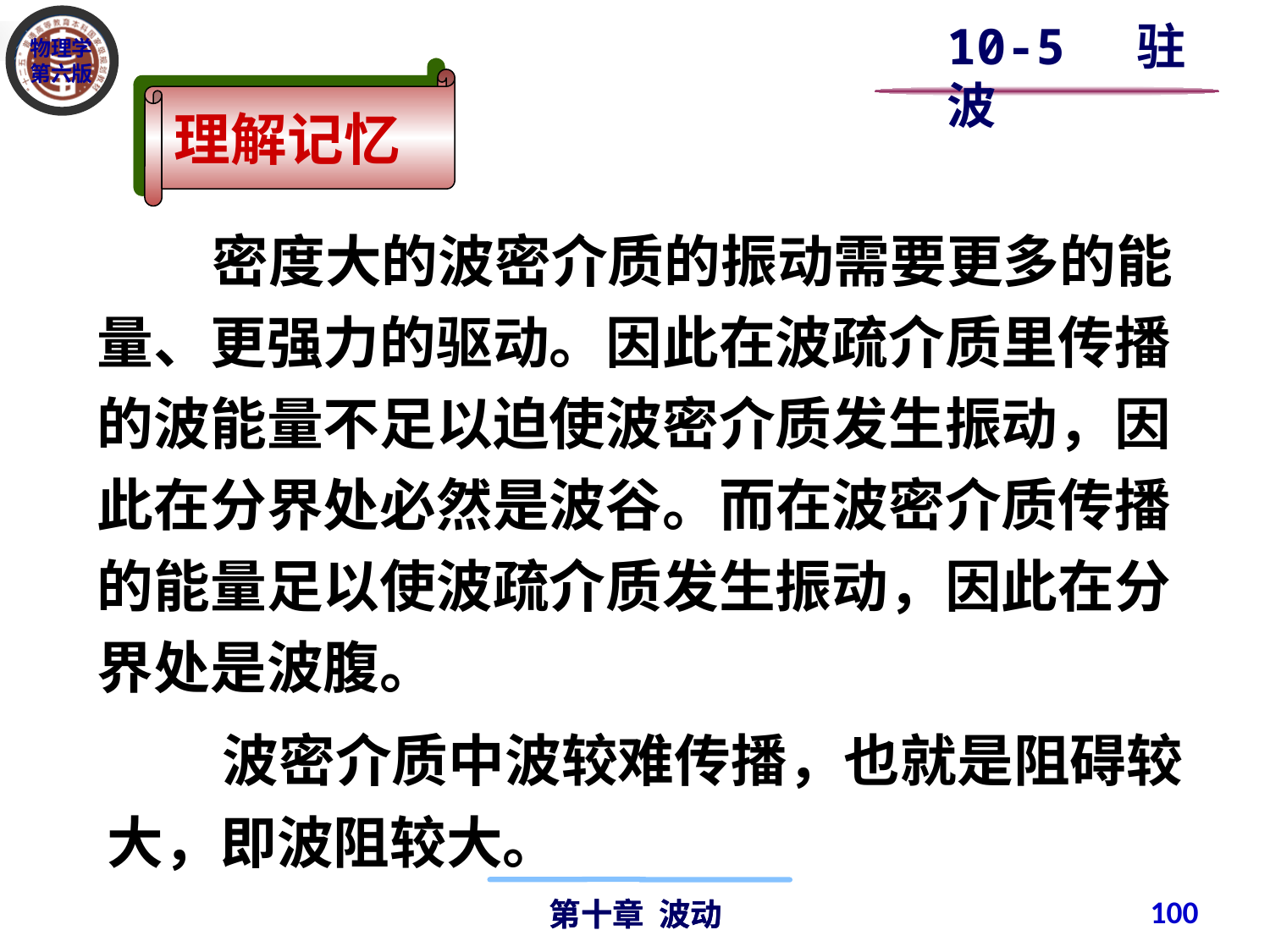

10-5  驻波
理解记忆

           密度大的波密介质的振动需要更多的能量、更强力的驱动。因此在波疏介质里传播的波能量不足以迫使波密介质发生振动，因此在分界处必然是波谷。而在波密介质传播的能量足以使波疏介质发生振动，因此在分界处是波腹。
           波密介质中波较难传播，也就是阻碍较大，即波阻较大。
100